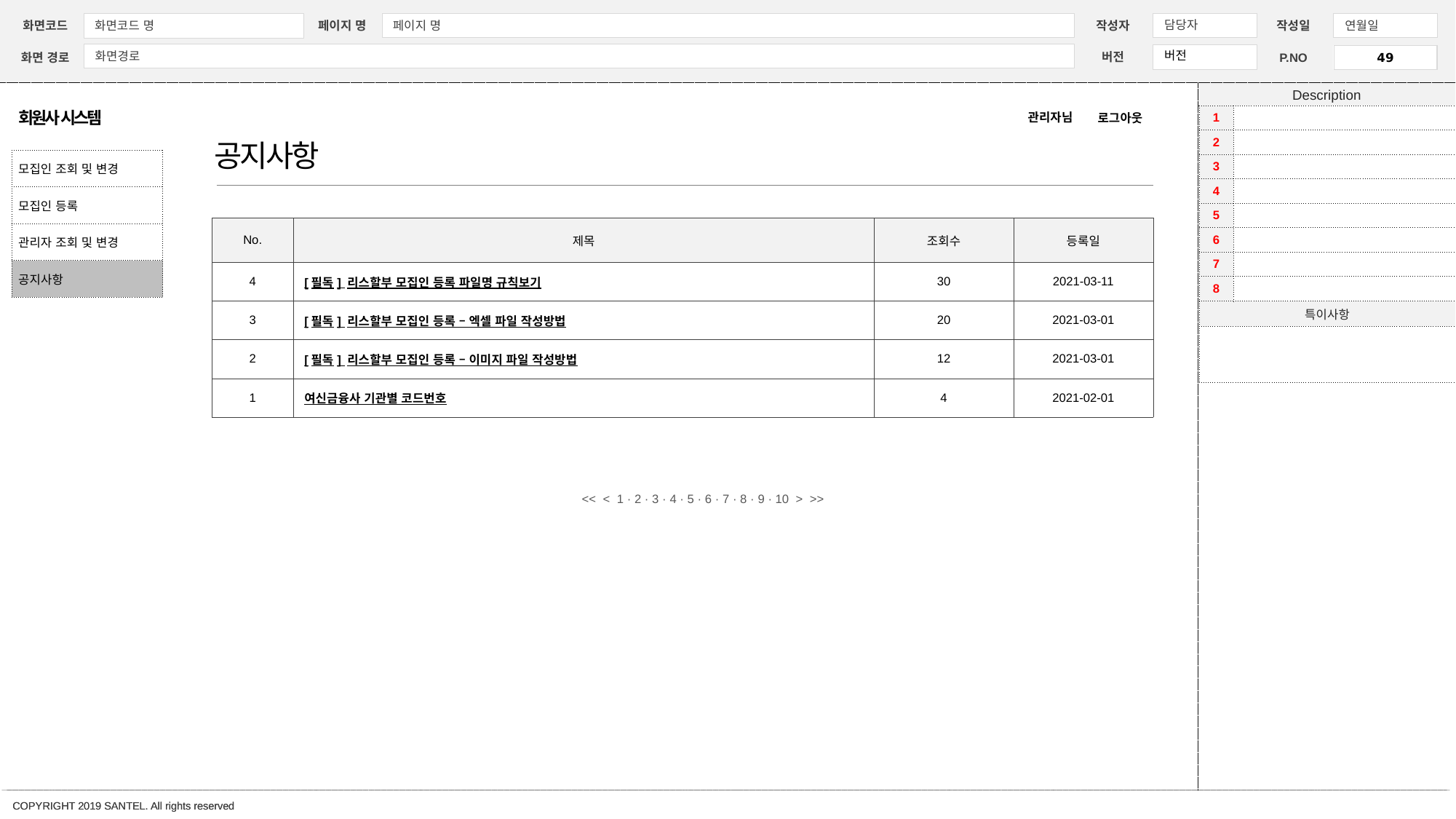

회원사 시스템
관리자님
로그아웃
| 1 |  |
| --- | --- |
| 2 |  |
| 3 |  |
| 4 |  |
| 5 |  |
| 6 |  |
| 7 |  |
| 8 |  |
| 특이사항 |  |
|  |  |
공지사항
| 모집인 조회 및 변경 |
| --- |
| 모집인 등록 |
| 관리자 조회 및 변경 |
| 공지사항 |
| No. | 제목 | 조회수 | 등록일 |
| --- | --- | --- | --- |
| 4 | [필독] 리스할부 모집인 등록 파일명 규칙보기 | 30 | 2021-03-11 |
| 3 | [필독] 리스할부 모집인 등록 – 엑셀 파일 작성방법 | 20 | 2021-03-01 |
| 2 | [필독] 리스할부 모집인 등록 – 이미지 파일 작성방법 | 12 | 2021-03-01 |
| 1 | 여신금융사 기관별 코드번호 | 4 | 2021-02-01 |
<<  <  1 · 2 · 3 · 4 · 5 · 6 · 7 · 8 · 9 · 10  >  >>